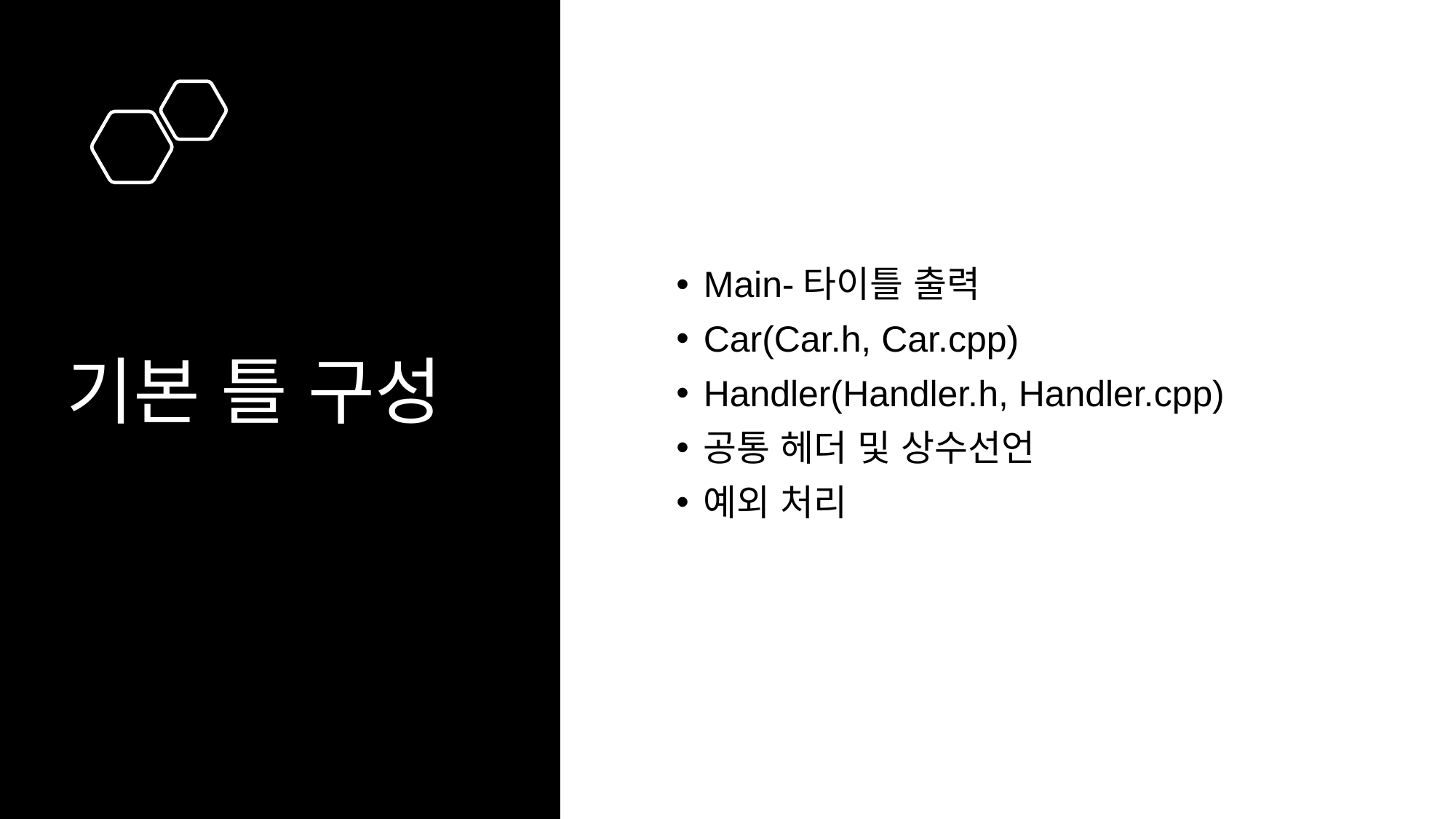

# 기본 틀 구성
Main-타이틀 출력
Car(Car.h, Car.cpp)
Handler(Handler.h, Handler.cpp)
공통 헤더 및 상수선언
예외 처리